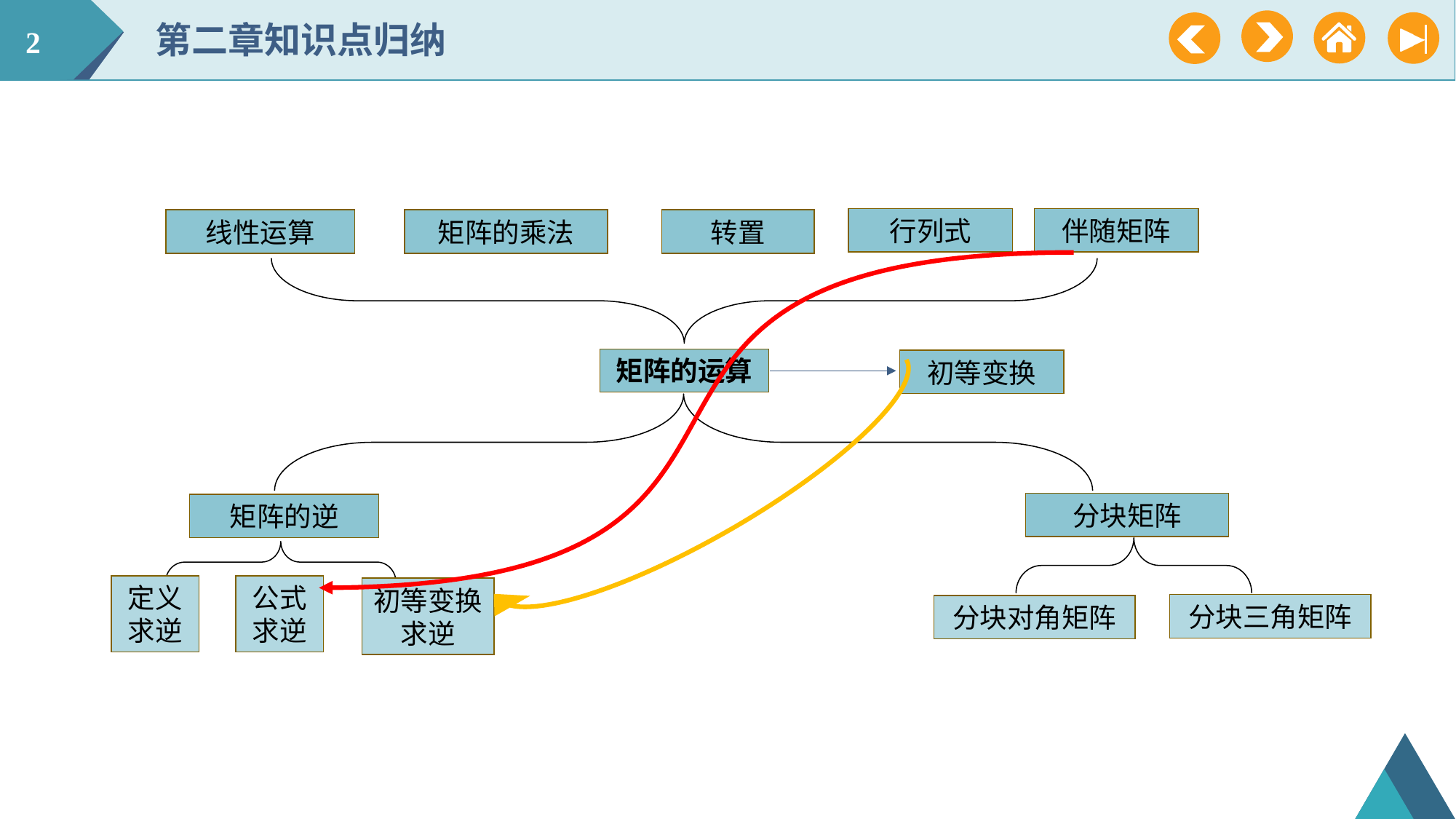

2              第二章知识点归纳

行列式
伴随矩阵
线性运算
矩阵的乘法
转置

矩阵的运算
初等变换

分块矩阵
矩阵的逆
公式求逆
定义
求逆
初等变换
求逆
分块三角矩阵
分块对角矩阵
4